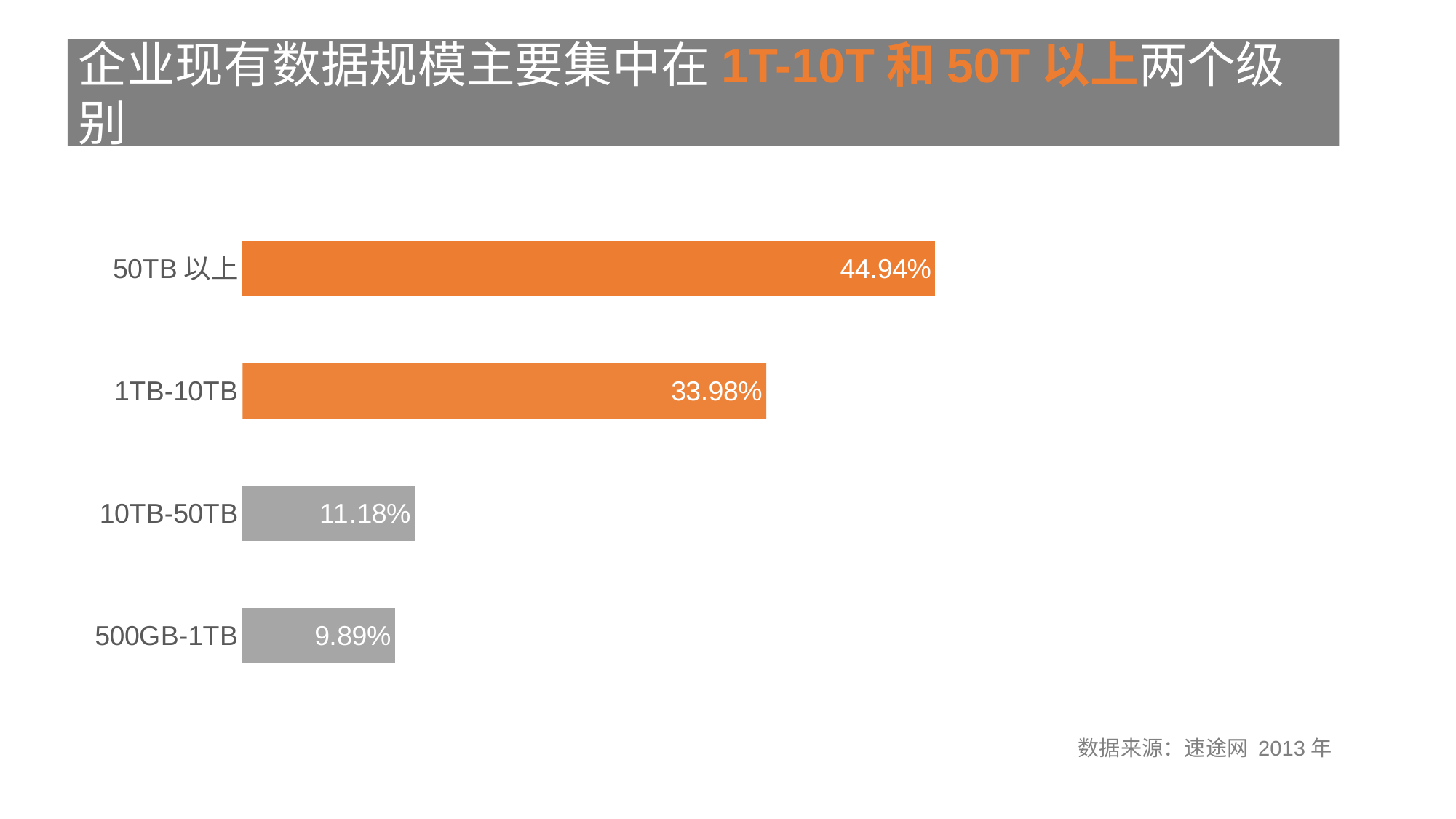

企业现有数据规模主要集中在1T-10T和50T以上两个级别

### Chart

| Category |  |
|---|---|
| 50TB以上 | 0.4494 |
| 1TB-10TB | 0.3398 |
| 10TB-50TB | 0.1118 |
| 500GB-1TB | 0.0989 |
数据来源：速途网 2013年